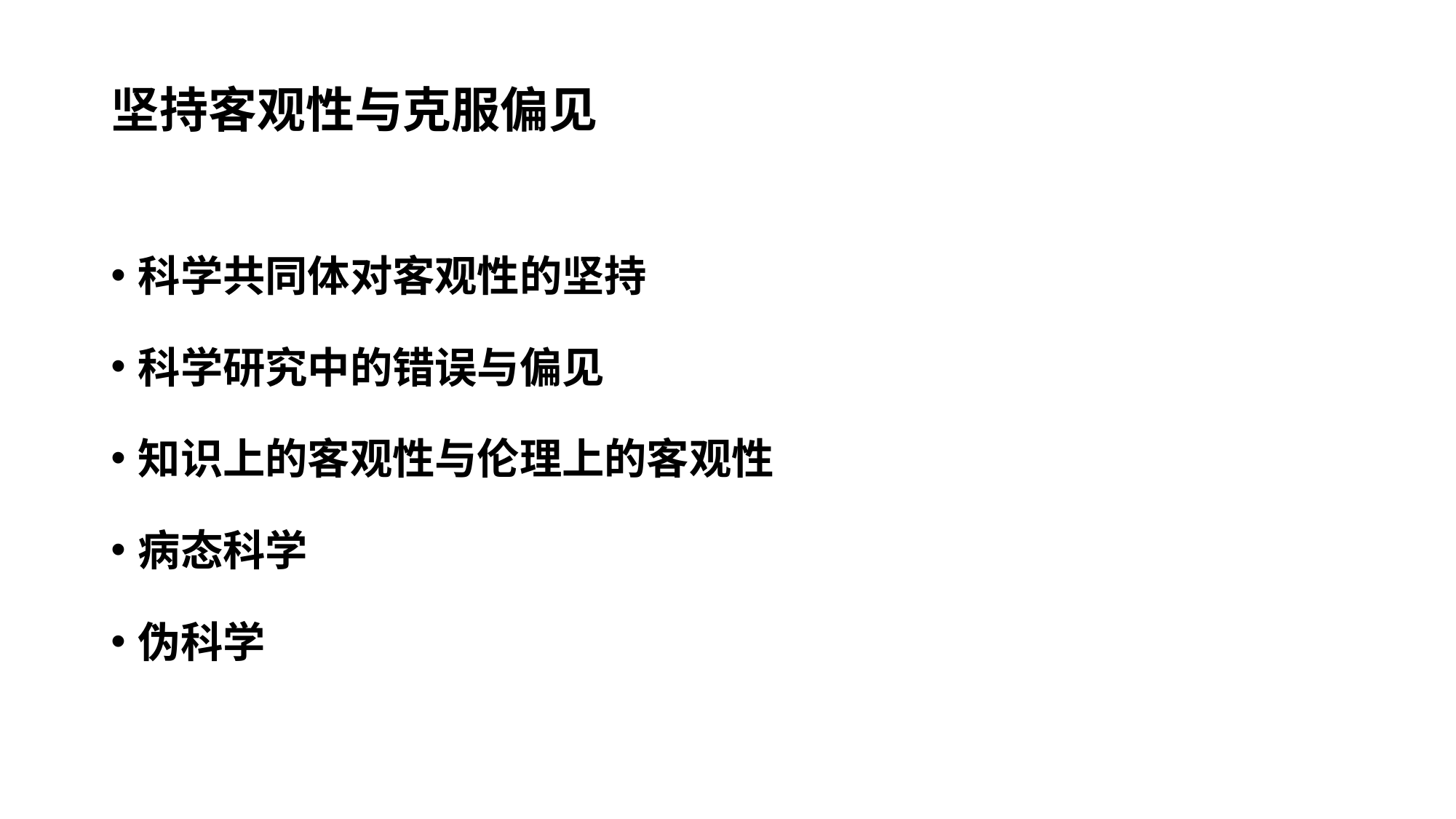

# 坚持客观性与克服偏见
科学共同体对客观性的坚持
科学研究中的错误与偏见
知识上的客观性与伦理上的客观性
病态科学
伪科学